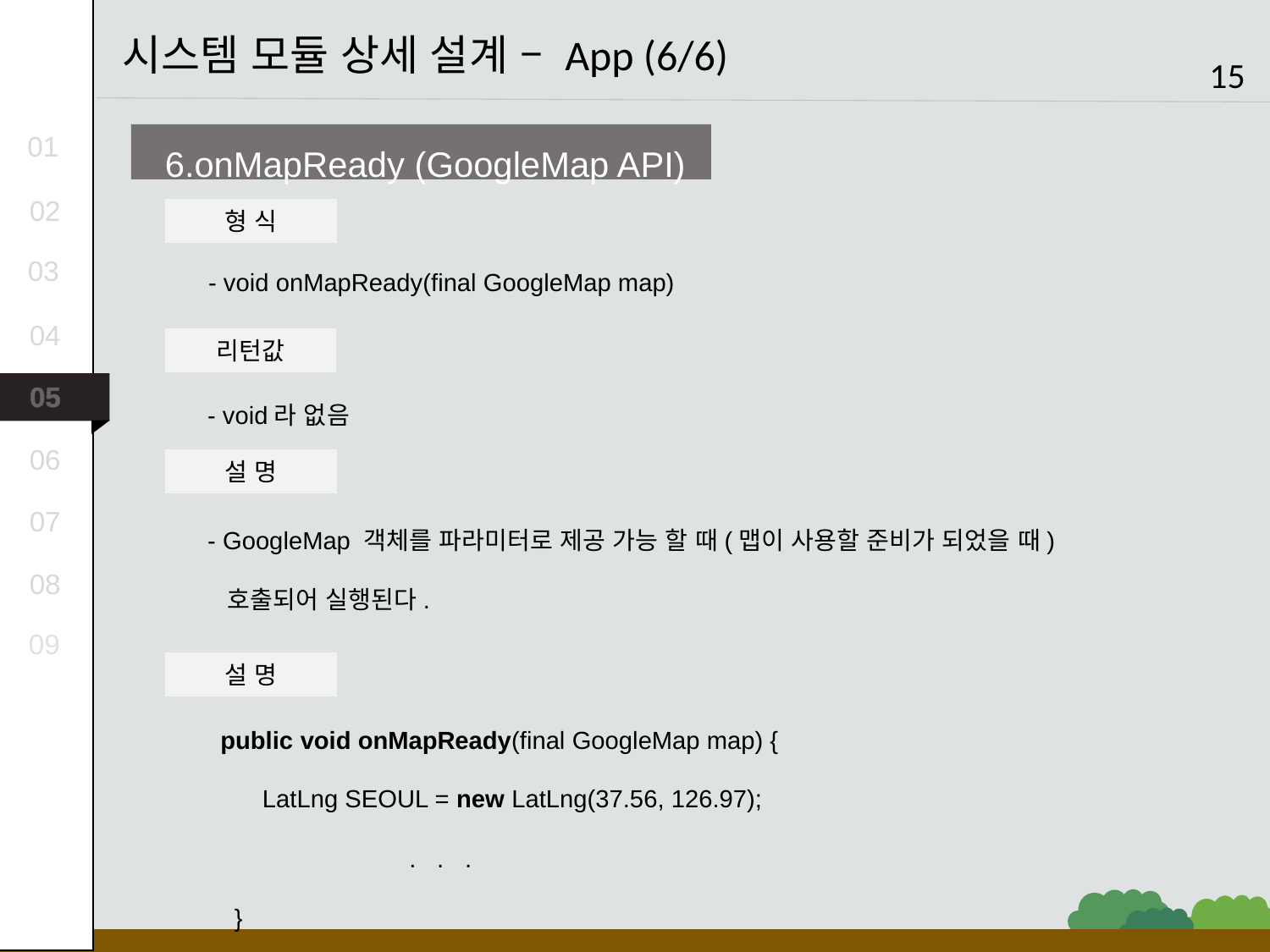

시스템 모듈 상세 설계 – App (6/6)
15
6.onMapReady (GoogleMap API)

형 식
- void onMapReady(final GoogleMap map)
리턴값
- void라 없음
설 명
01
02
03

04
05

06
- GoogleMap 객체를 파라미터로 제공 가능 할 때(맵이 사용할 준비가 되었을 때)
  호출되어 실행된다.
07
08
09
설 명
 public void onMapReady(final GoogleMap map) {
       LatLng SEOUL = new LatLng(37.56, 126.97);
                            .   .   .
   }